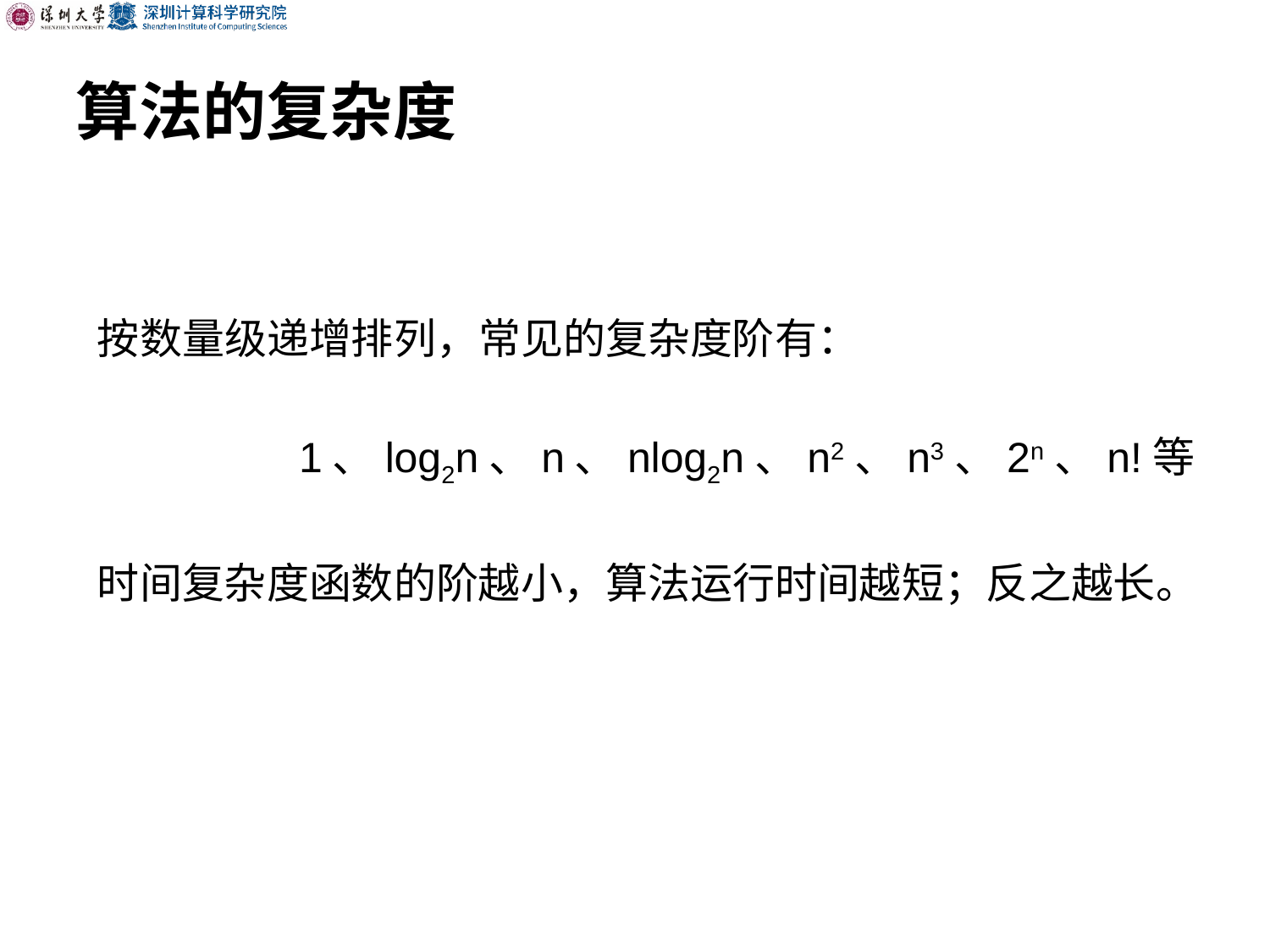

算法的复杂度
按数量级递增排列，常见的复杂度阶有：

                 1、log2n、n、nlog2n、n2、n3、2n、n!等

时间复杂度函数的阶越小，算法运行时间越短；反之越长。